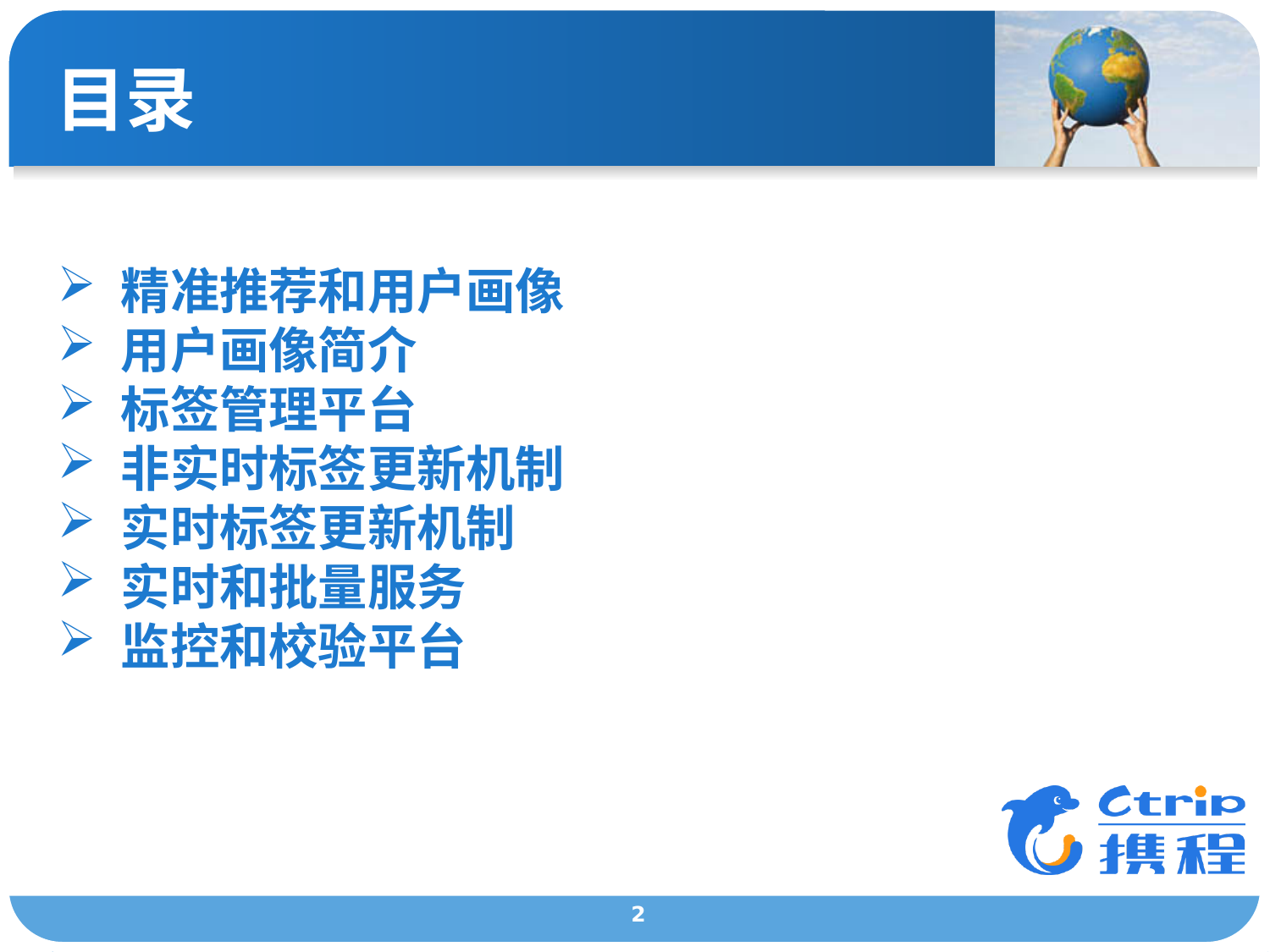

# 目录
精准推荐和用户画像
用户画像简介
标签管理平台
非实时标签更新机制
实时标签更新机制
实时和批量服务
监控和校验平台

2